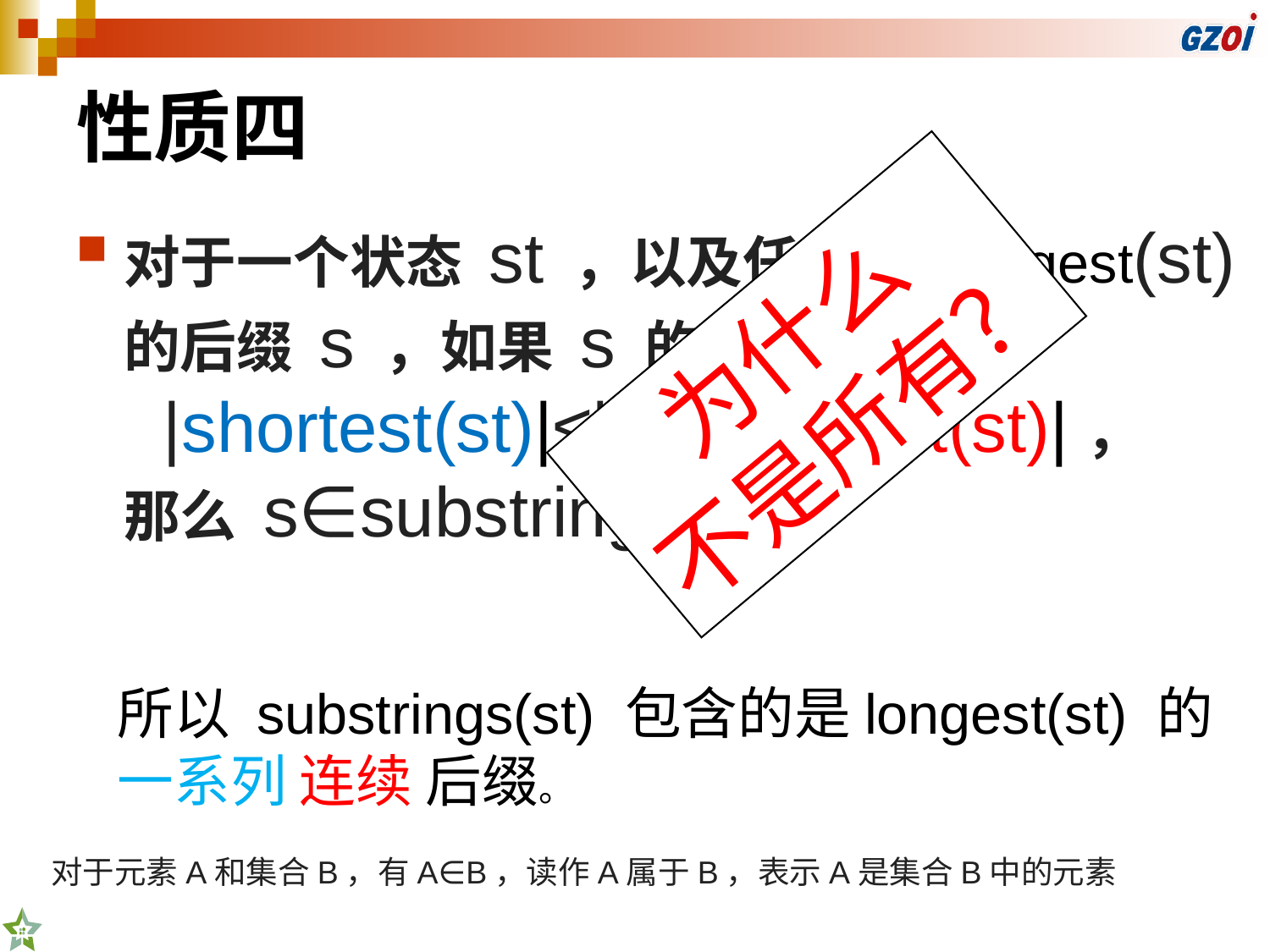

# 性质四
对于一个状态 st ，以及任意的  longest(st) 的后缀 s ，如果 s 的长度满足：
  |shortest(st)|≤|s|≤|longest(st)|，
那么 s∈substrings(st)

为什么
不是所有？
所以 substrings(st) 包含的是longest(st) 的一系列 连续 后缀。
对于元素A和集合B，有A∈B，读作A属于B，表示A是集合B中的元素